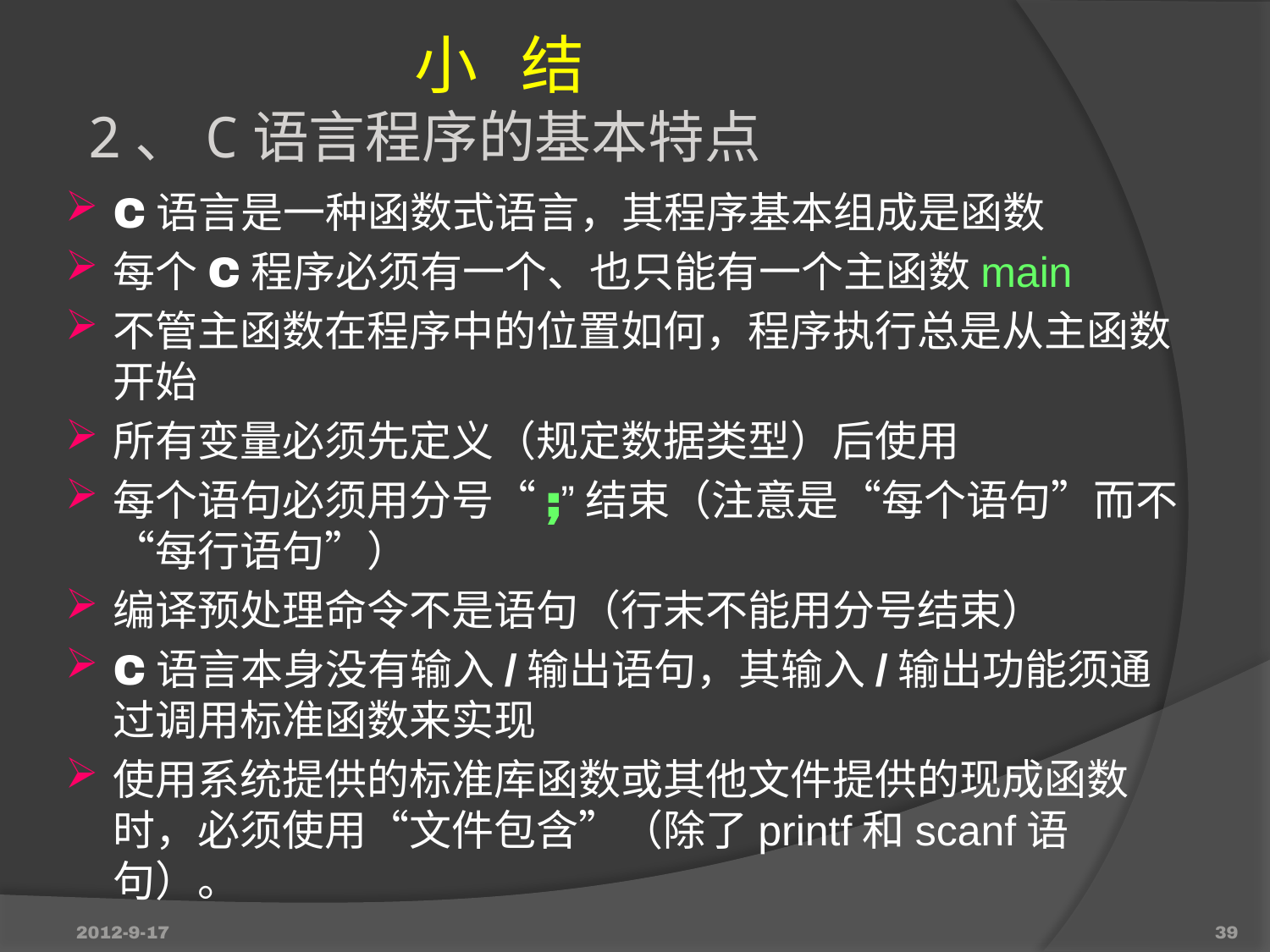

小   结
2、C语言程序的基本特点
C语言是一种函数式语言，其程序基本组成是函数
每个C程序必须有一个、也只能有一个主函数main
不管主函数在程序中的位置如何，程序执行总是从主函数开始
所有变量必须先定义（规定数据类型）后使用
每个语句必须用分号“;”结束（注意是“每个语句”而不“每行语句”）
编译预处理命令不是语句（行末不能用分号结束）
C语言本身没有输入/输出语句，其输入/输出功能须通过调用标准函数来实现
使用系统提供的标准库函数或其他文件提供的现成函数时，必须使用“文件包含”（除了printf和scanf语句）。

2012-9-17
39